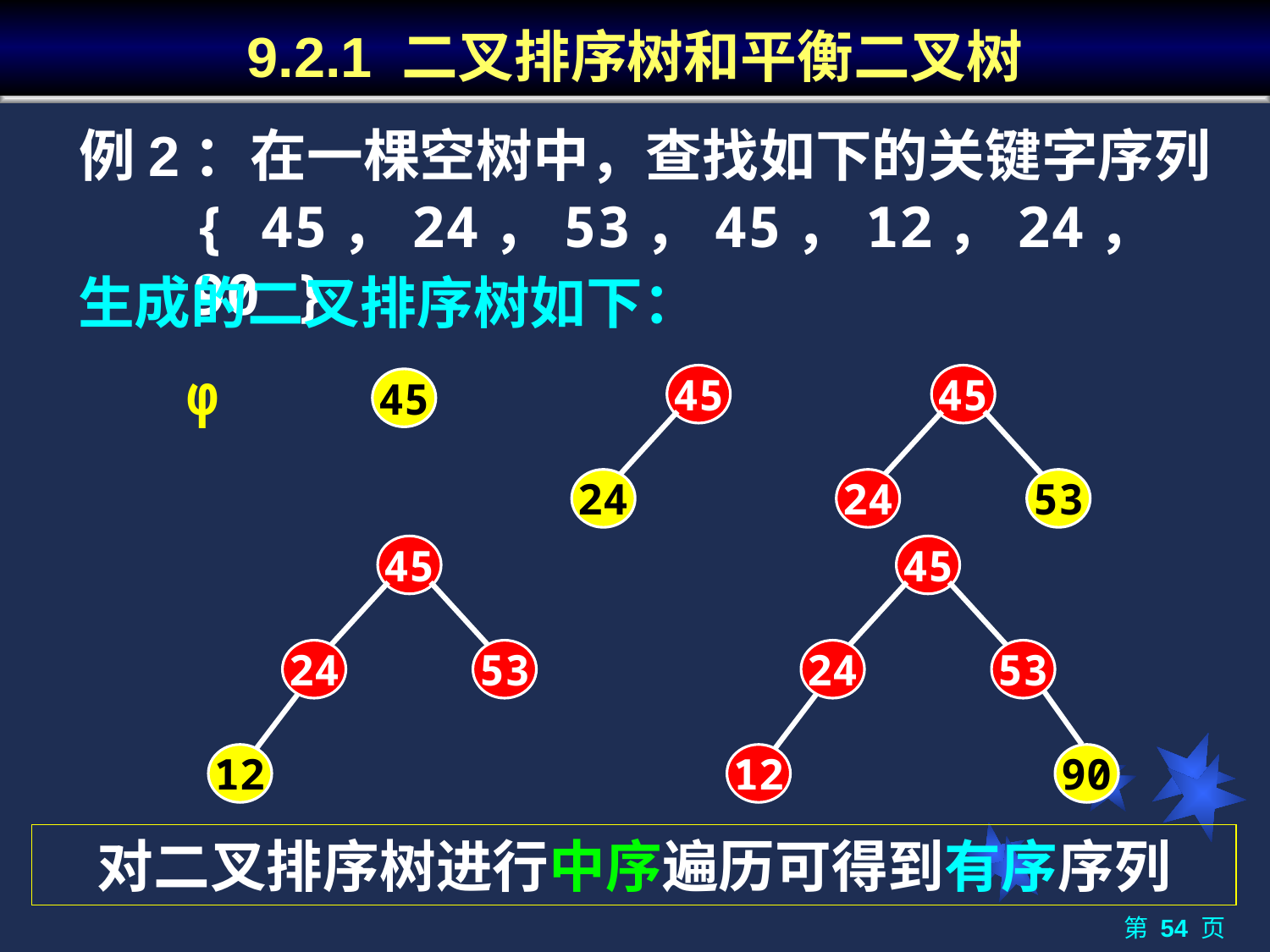

# 9.2.1 二叉排序树和平衡二叉树
例2：在一棵空树中，查找如下的关键字序列
{ 45，24，53，45，12，24，90 }
生成的二叉排序树如下：
φ
45

24
45

24
53
45
45

24
53

12
45

24
53

12
90
对二叉排序树进行中序遍历可得到有序序列
第 54 页